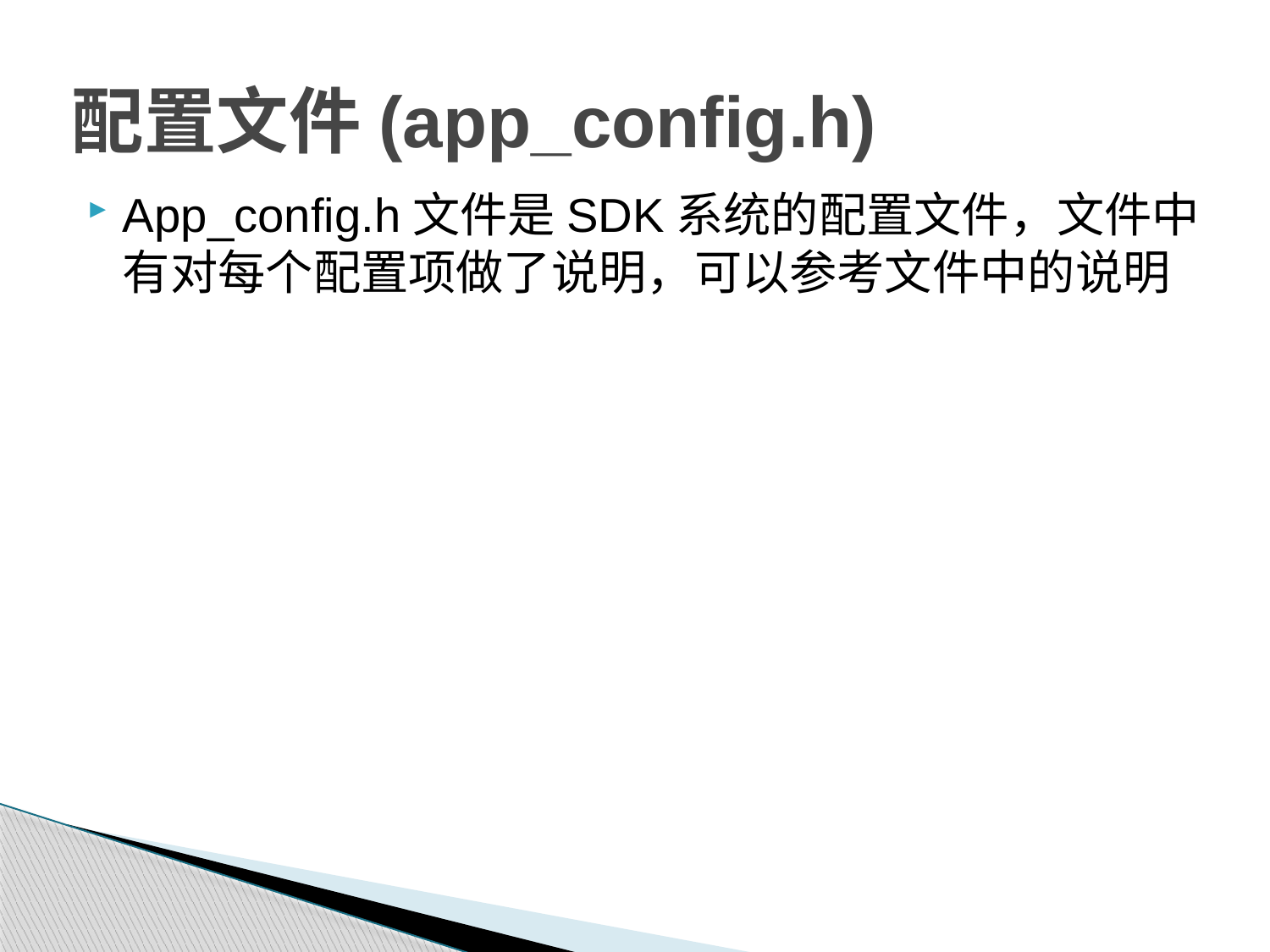

# 配置文件(app_config.h)
App_config.h文件是SDK系统的配置文件，文件中有对每个配置项做了说明，可以参考文件中的说明